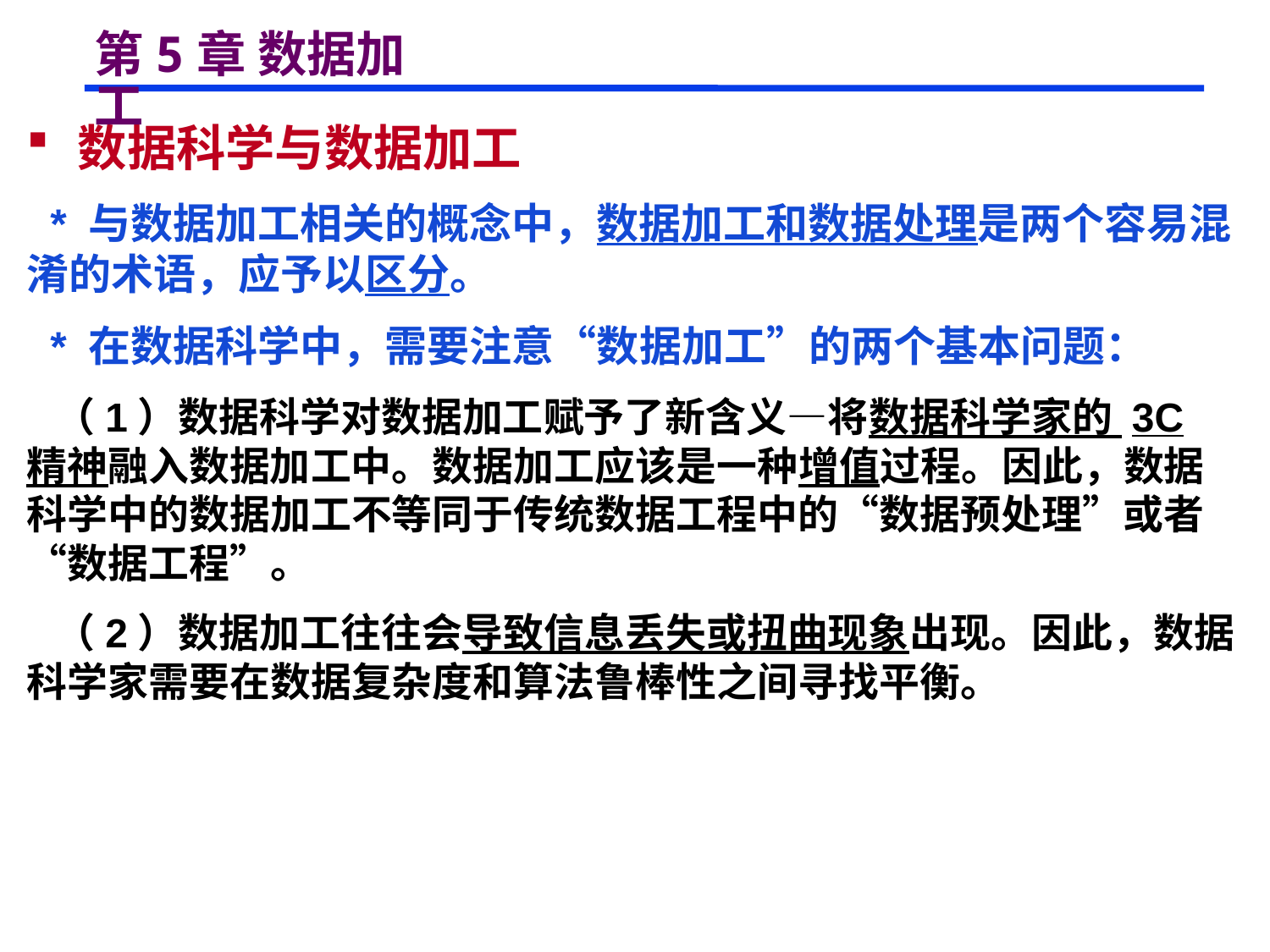

# 第5章 数据加工
 数据科学与数据加工
  * 与数据加工相关的概念中，数据加工和数据处理是两个容易混淆的术语，应予以区分。
  * 在数据科学中，需要注意“数据加工”的两个基本问题：
  （1）数据科学对数据加工赋予了新含义—将数据科学家的 3C 精神融入数据加工中。数据加工应该是一种增值过程。因此，数据科学中的数据加工不等同于传统数据工程中的“数据预处理”或者“数据工程”。
  （2）数据加工往往会导致信息丢失或扭曲现象出现。因此，数据科学家需要在数据复杂度和算法鲁棒性之间寻找平衡。